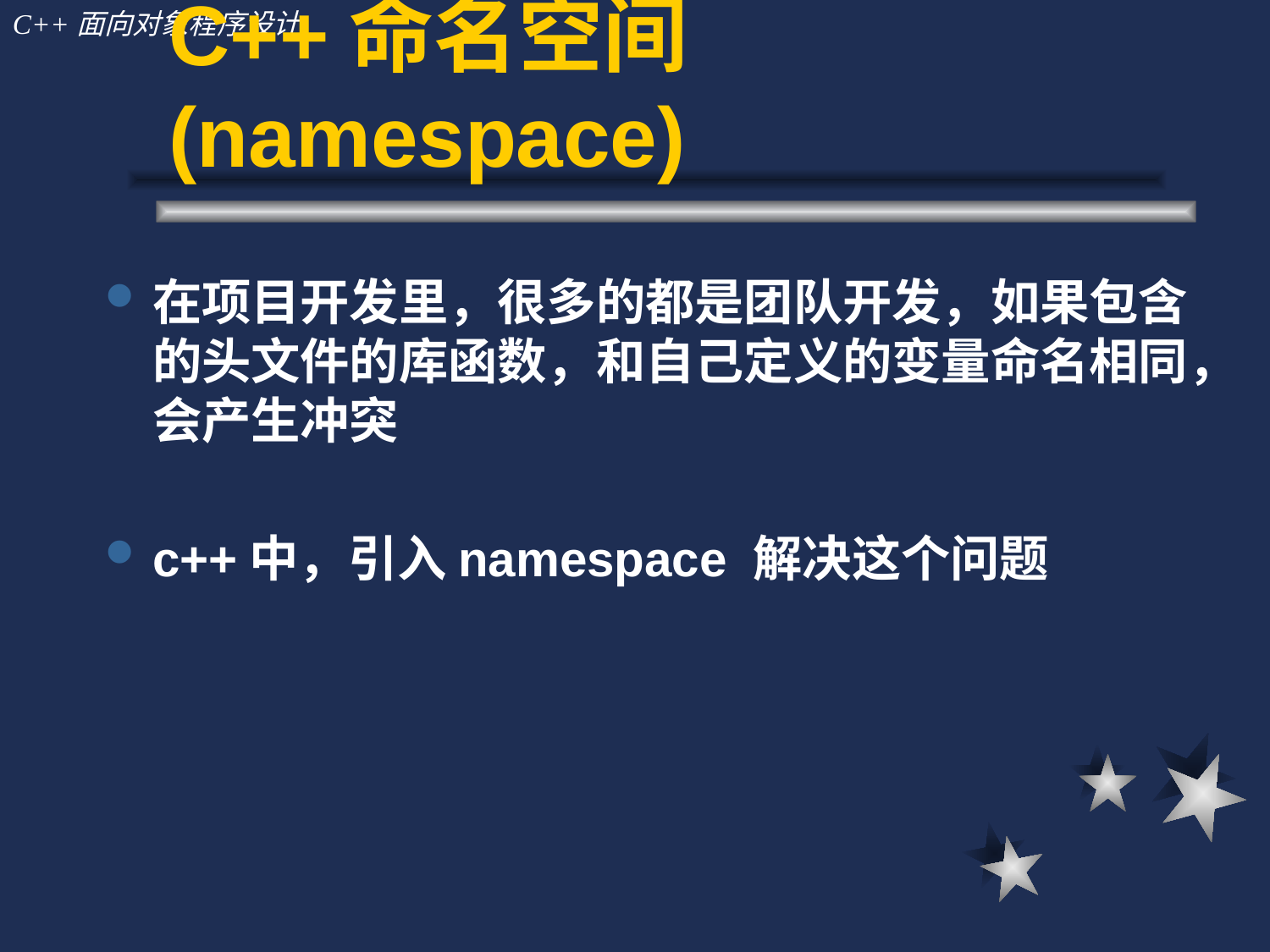

# C++命名空间(namespace)
在项目开发里，很多的都是团队开发，如果包含的头文件的库函数，和自己定义的变量命名相同，会产生冲突

c++中，引入namespace 解决这个问题
25